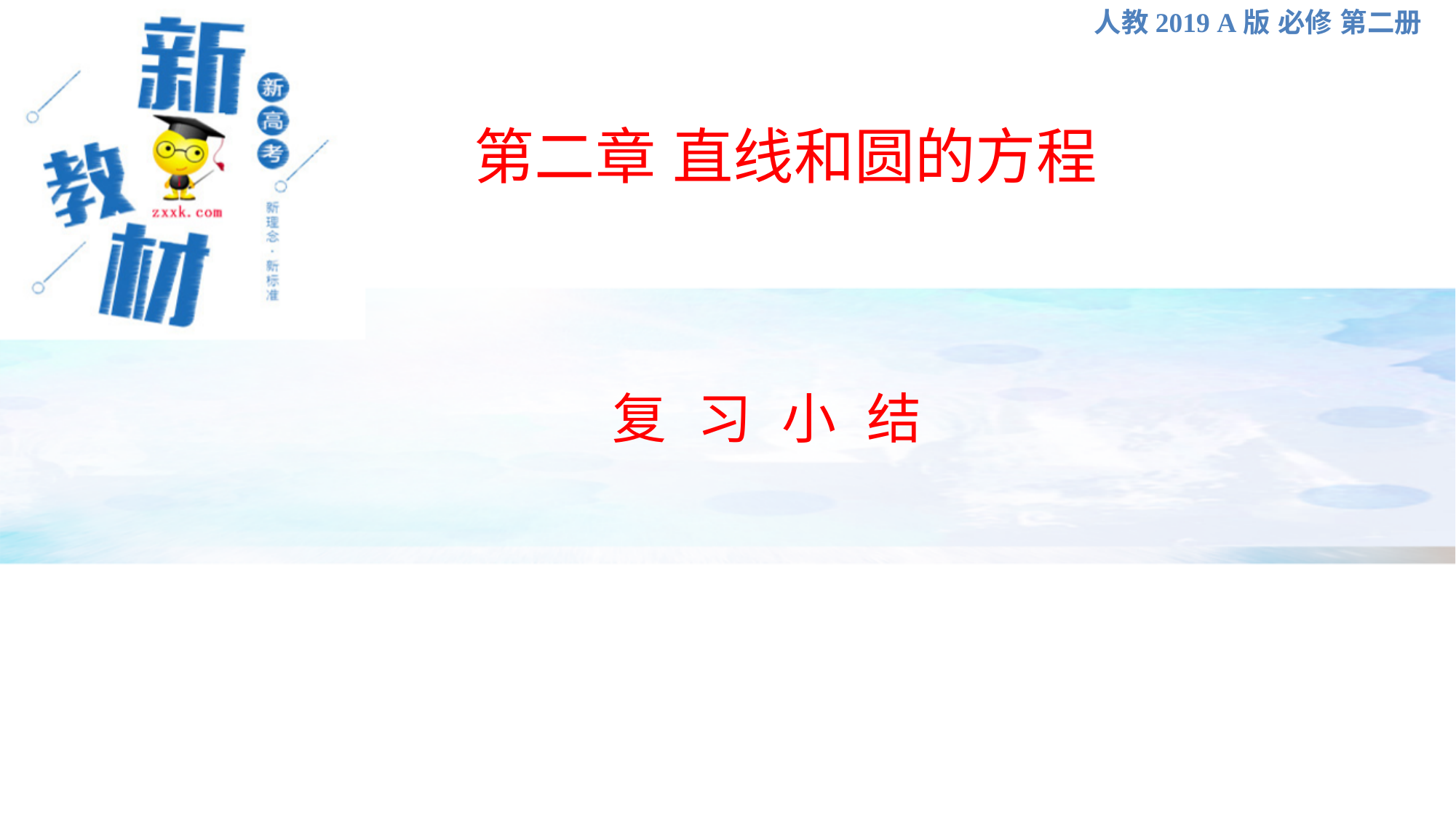

人教2019 A版 必修 第二册
第二章 直线和圆的方程

复  习  小  结